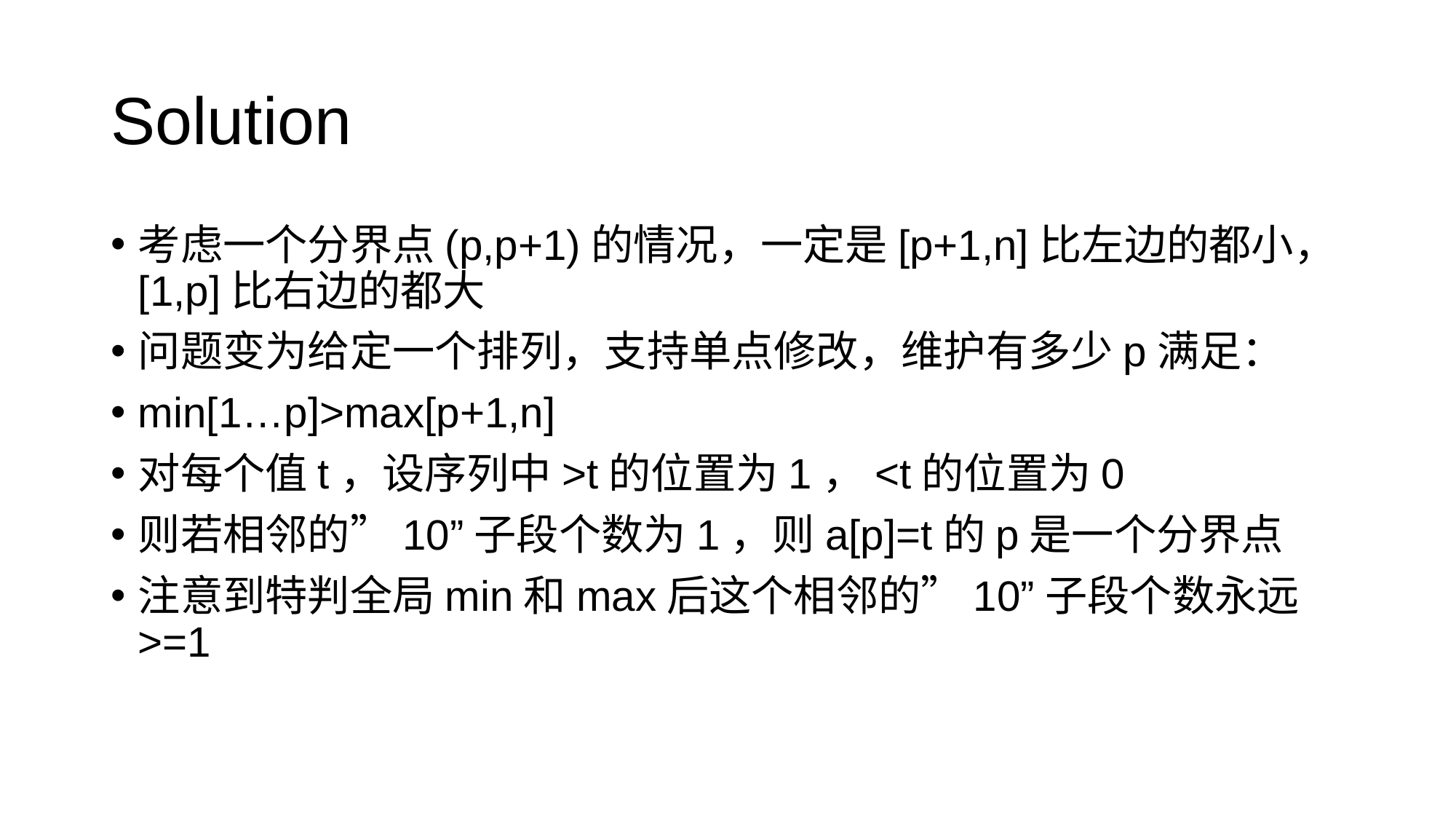

# Solution
考虑一个分界点(p,p+1)的情况，一定是[p+1,n]比左边的都小，[1,p]比右边的都大
问题变为给定一个排列，支持单点修改，维护有多少p满足：
min[1…p]>max[p+1,n]
对每个值t，设序列中>t的位置为1，<t的位置为0
则若相邻的”10”子段个数为1，则a[p]=t的p是一个分界点
注意到特判全局min和max后这个相邻的”10”子段个数永远>=1